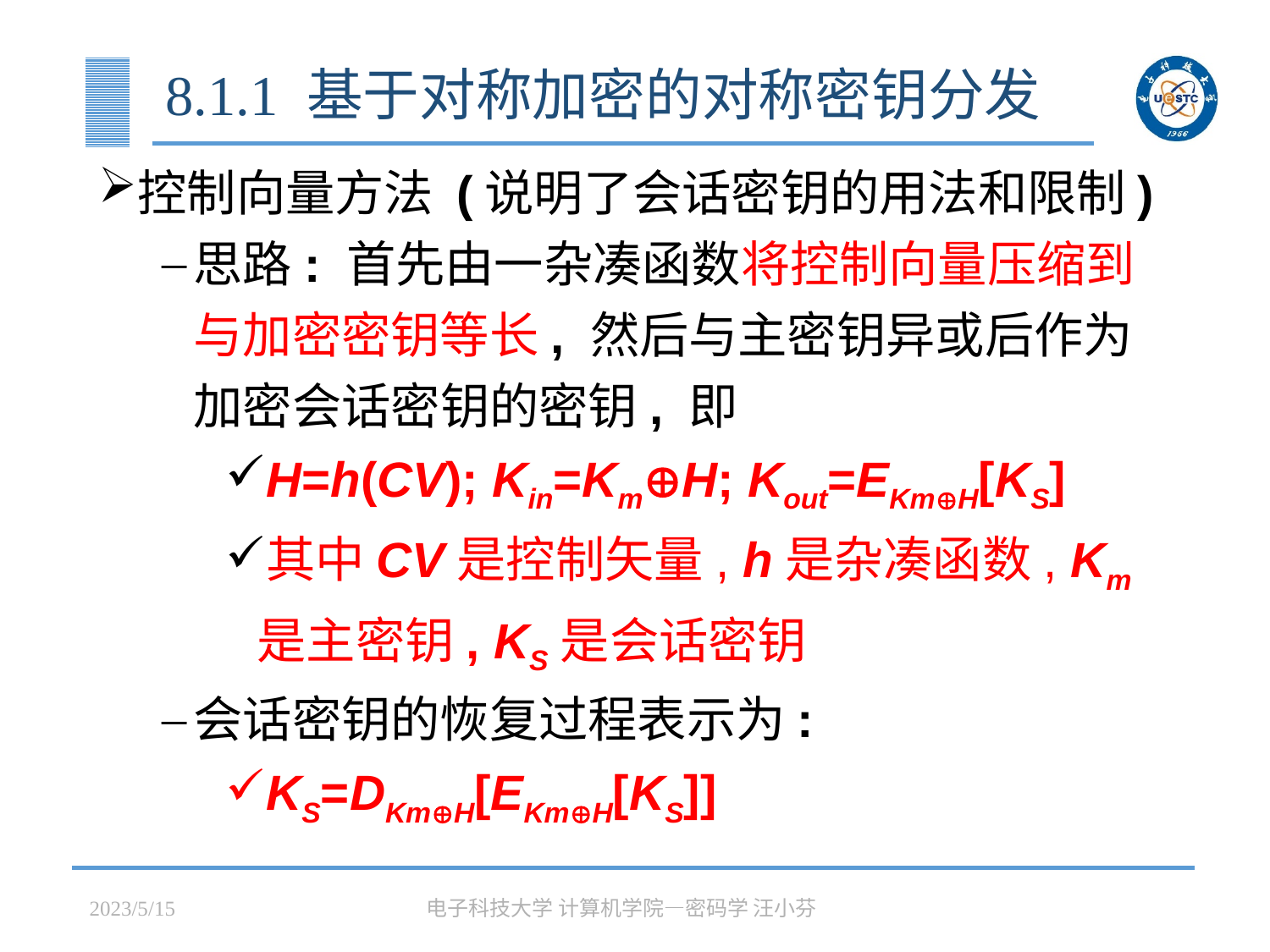

# 8.1.1 基于对称加密的对称密钥分发
控制向量方法 (说明了会话密钥的用法和限制)
思路: 首先由一杂凑函数将控制向量压缩到与加密密钥等长, 然后与主密钥异或后作为加密会话密钥的密钥, 即
H=h(CV); Kin=Km⊕H; Kout=EKm⊕H[KS]
其中CV是控制矢量, h是杂凑函数, Km是主密钥, KS是会话密钥
会话密钥的恢复过程表示为:
KS=DKm⊕H[EKm⊕H[KS]]
2023/5/15
电子科技大学 计算机学院—密码学 汪小芬